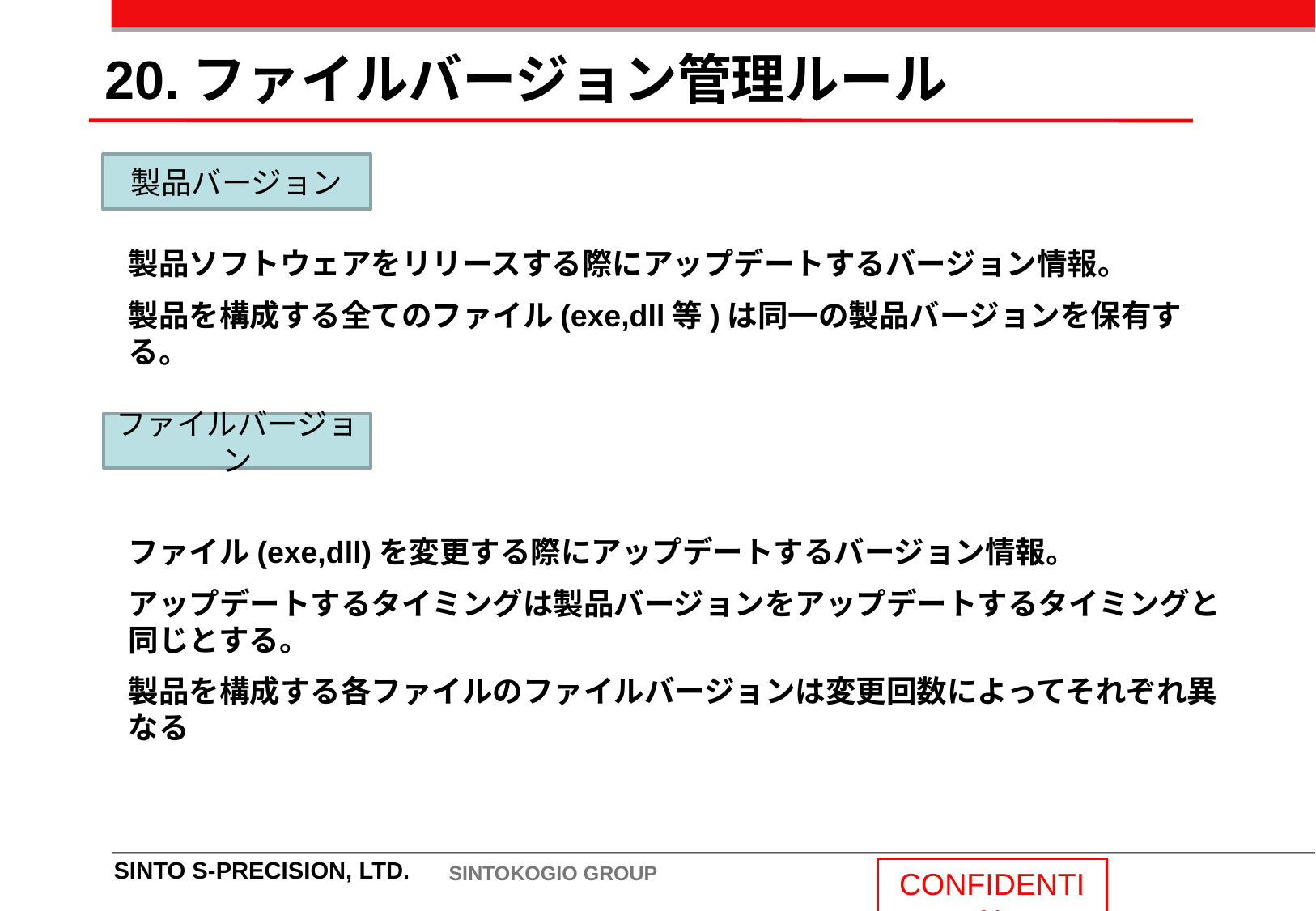

20.ファイルバージョン管理ルール

製品バージョン
製品ソフトウェアをリリースする際にアップデートするバージョン情報。
製品を構成する全てのファイル(exe,dll等)は同一の製品バージョンを保有する。
ファイルバージョン
ファイル(exe,dll)を変更する際にアップデートするバージョン情報。
アップデートするタイミングは製品バージョンをアップデートするタイミングと同じとする。
製品を構成する各ファイルのファイルバージョンは変更回数によってそれぞれ異なる
SINTO S-PRECISION, LTD.
SINTOKOGIO GROUP
CONFIDENTIAL